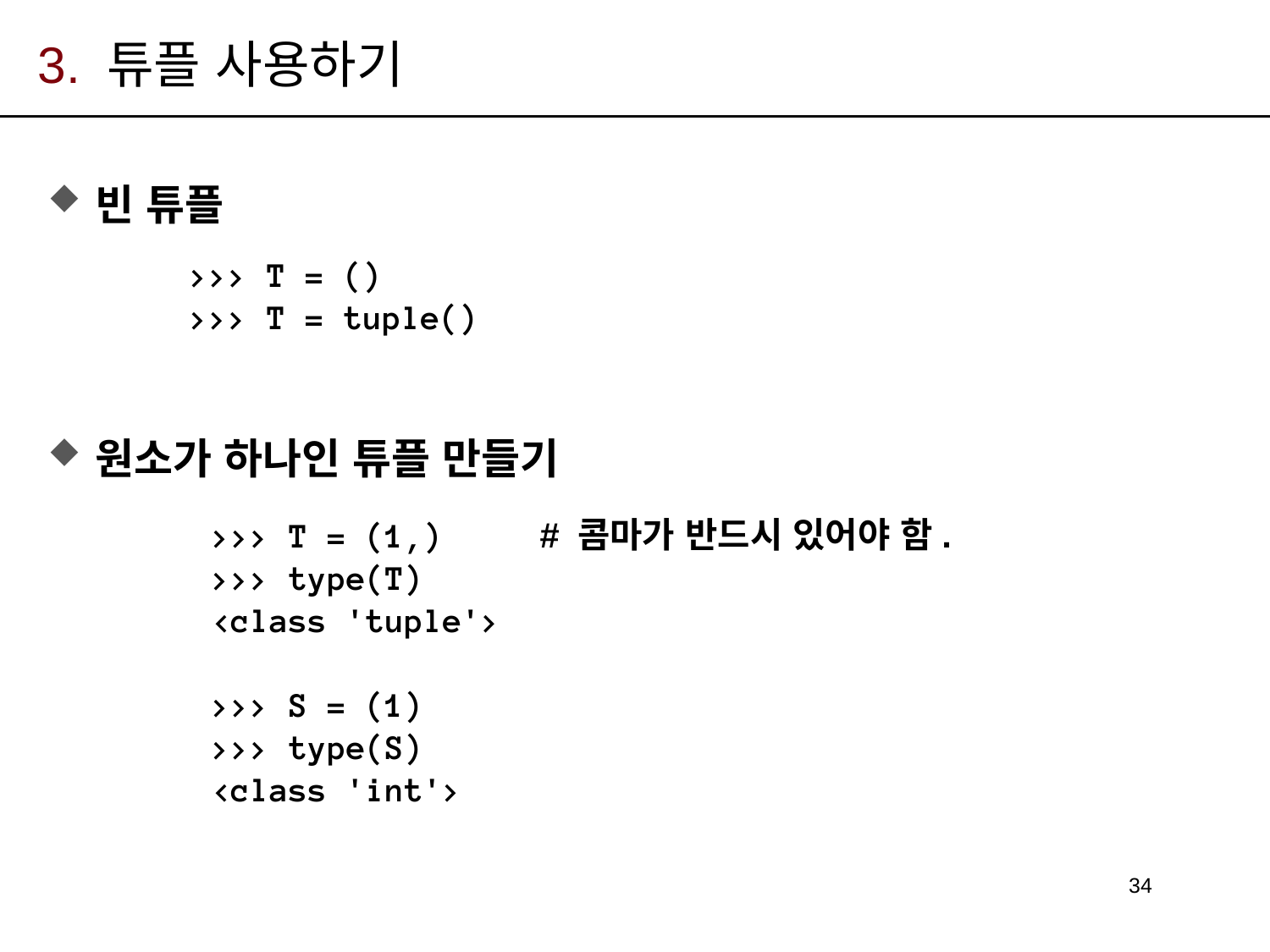

# 3. 튜플 사용하기
빈 튜플

원소가 하나인 튜플 만들기

>>> T = ()
>>> T = tuple()
>>> T = (1,)     # 콤마가 반드시 있어야 함.
>>> type(T)
<class 'tuple'>

>>> S = (1)
>>> type(S)
<class 'int'>
34